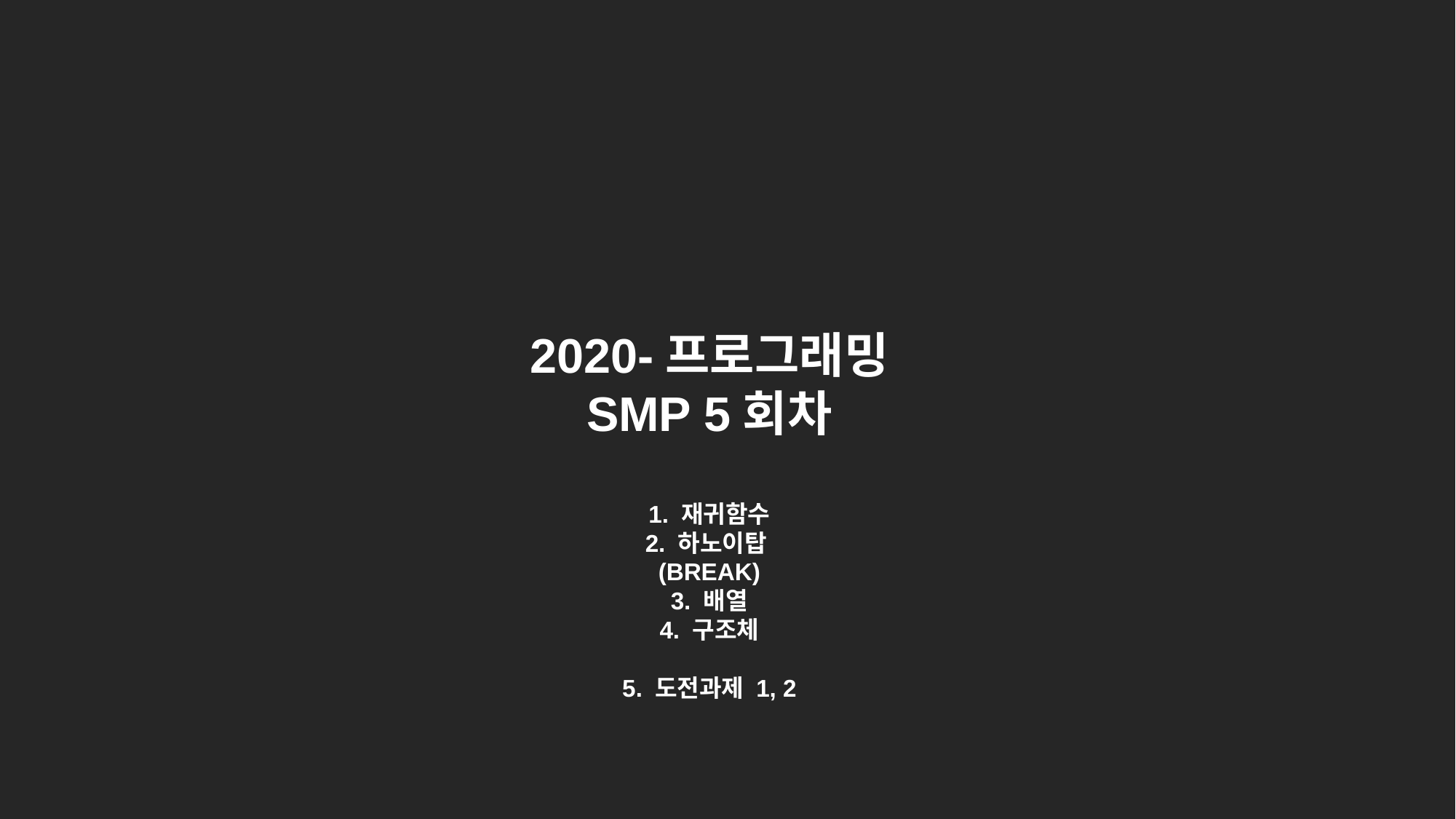

2020-프로그래밍
SMP 5회차
1. 재귀함수
2. 하노이탑
(BREAK)
3. 배열
4. 구조체

5. 도전과제 1, 2